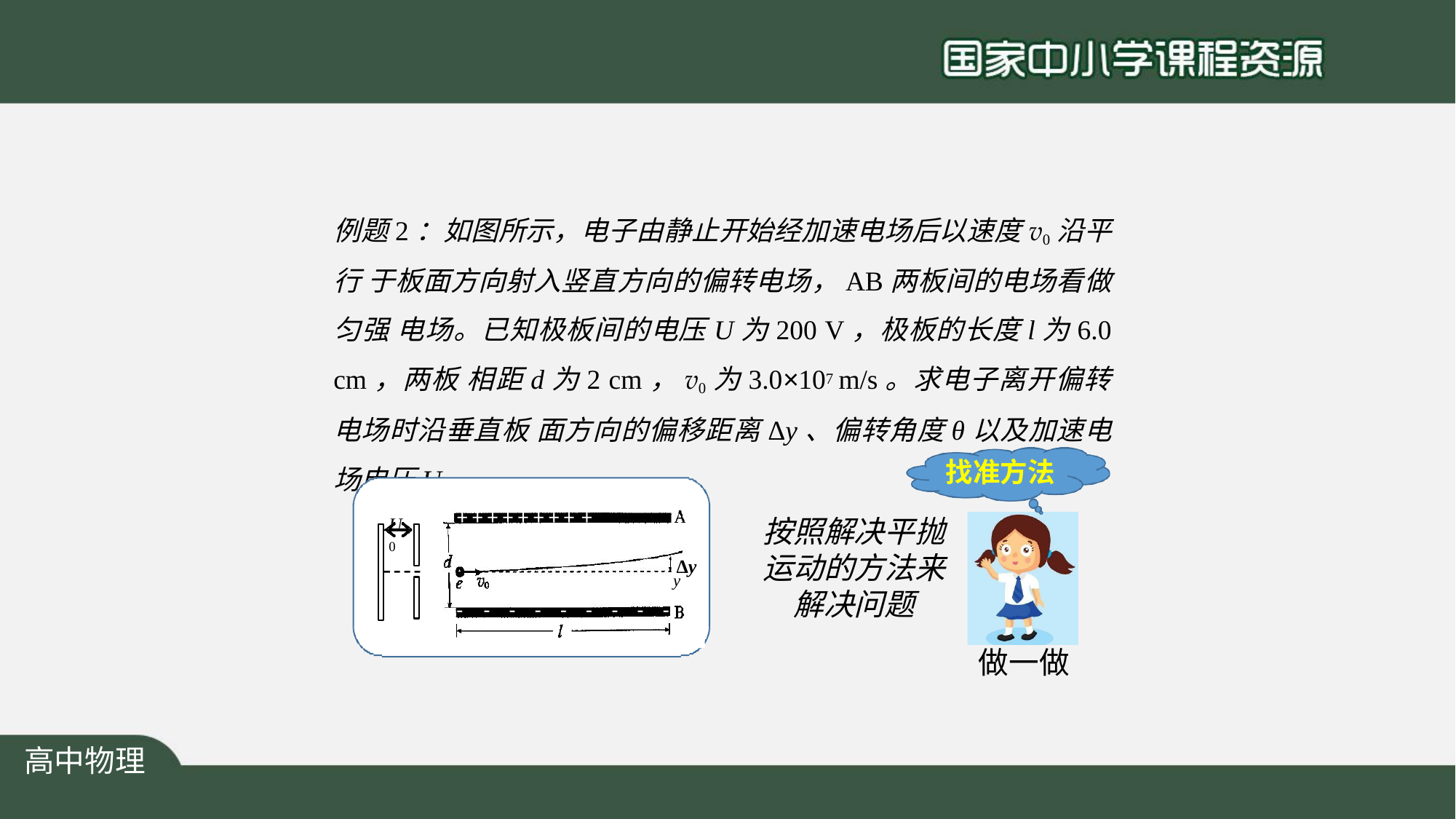

# 例题2：如图所示，电子由静止开始经加速电场后以速度v0沿平行 于板面方向射入竖直方向的偏转电场，AB两板间的电场看做匀强 电场。已知极板间的电压U为200 V，极板的长度l为6.0 cm，两板 相距d为2 cm，v0为3.0×107 m/s。求电子离开偏转电场时沿垂直板 面方向的偏移距离Δy、偏转角度θ以及加速电场电压U0。

找准方法

U0
L
m -
Δy U，d
+ + + + + + + + +

按照解决平抛 运动的方法来 解决问题

，e
Δy
Δy

-	-	-	-	-	-	-	-	-

做一做
高中物理